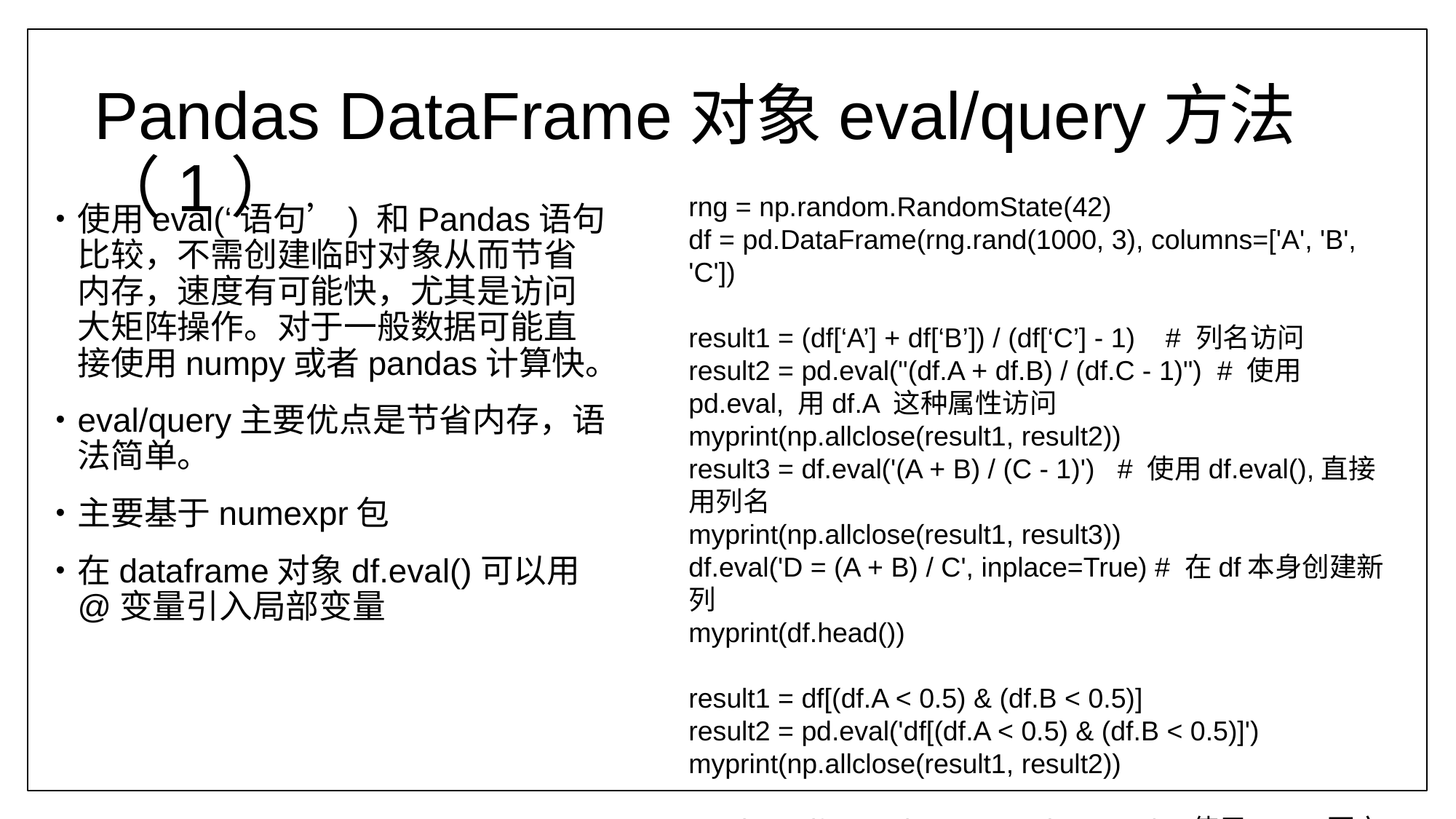

# Pandas DataFrame对象eval/query方法（1）
rng = np.random.RandomState(42)
df = pd.DataFrame(rng.rand(1000, 3), columns=['A', 'B', 'C'])

result1 = (df[‘A’] + df[‘B’]) / (df[‘C’] - 1)    # 列名访问
result2 = pd.eval("(df.A + df.B) / (df.C - 1)")  # 使用pd.eval, 用df.A 这种属性访问
myprint(np.allclose(result1, result2))
result3 = df.eval('(A + B) / (C - 1)')   # 使用df.eval(),直接用列名
myprint(np.allclose(result1, result3))
df.eval('D = (A + B) / C', inplace=True) # 在df本身创建新列
myprint(df.head())

result1 = df[(df.A < 0.5) & (df.B < 0.5)]
result2 = pd.eval('df[(df.A < 0.5) & (df.B < 0.5)]')
myprint(np.allclose(result1, result2))

result2 = df.query('A < 0.5 and B < 0.5') #使用query更方便访问
myprint(np.allclose(result1, result2))
使用eval(‘语句’) 和Pandas语句比较，不需创建临时对象从而节省内存，速度有可能快，尤其是访问大矩阵操作。对于一般数据可能直接使用numpy或者pandas计算快。
eval/query主要优点是节省内存，语法简单。
主要基于numexpr包
在dataframe对象df.eval()可以用@变量引入局部变量